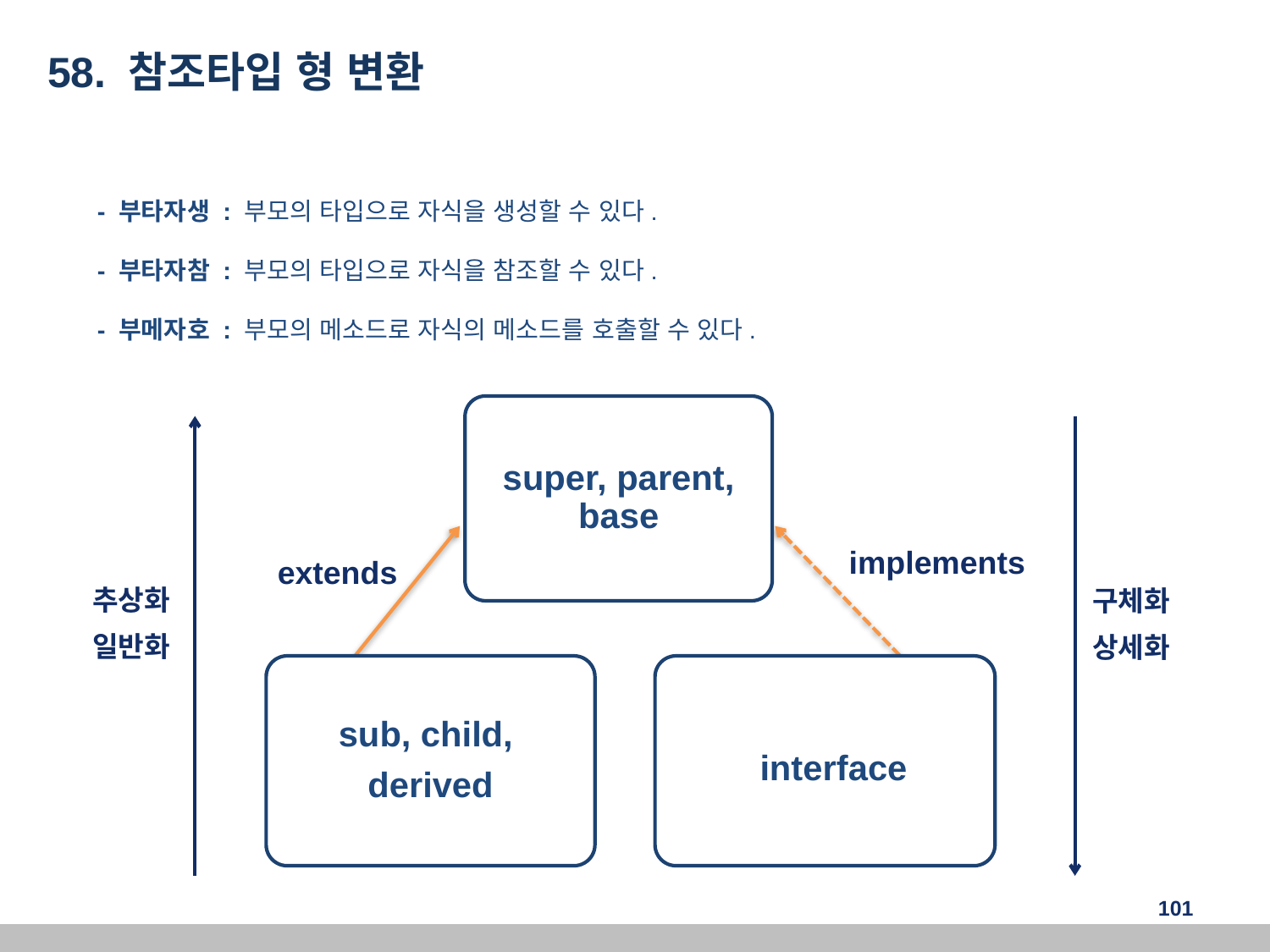

58. 참조타입 형 변환

- 부타자생 : 부모의 타입으로 자식을 생성할 수 있다.

- 부타자참 : 부모의 타입으로 자식을 참조할 수 있다.

- 부메자호 : 부모의 메소드로 자식의 메소드를 호출할 수 있다.

super, parent, base

sub, child,
derived

 interface
extends
implements
추상화

일반화
구체화

상세화
101